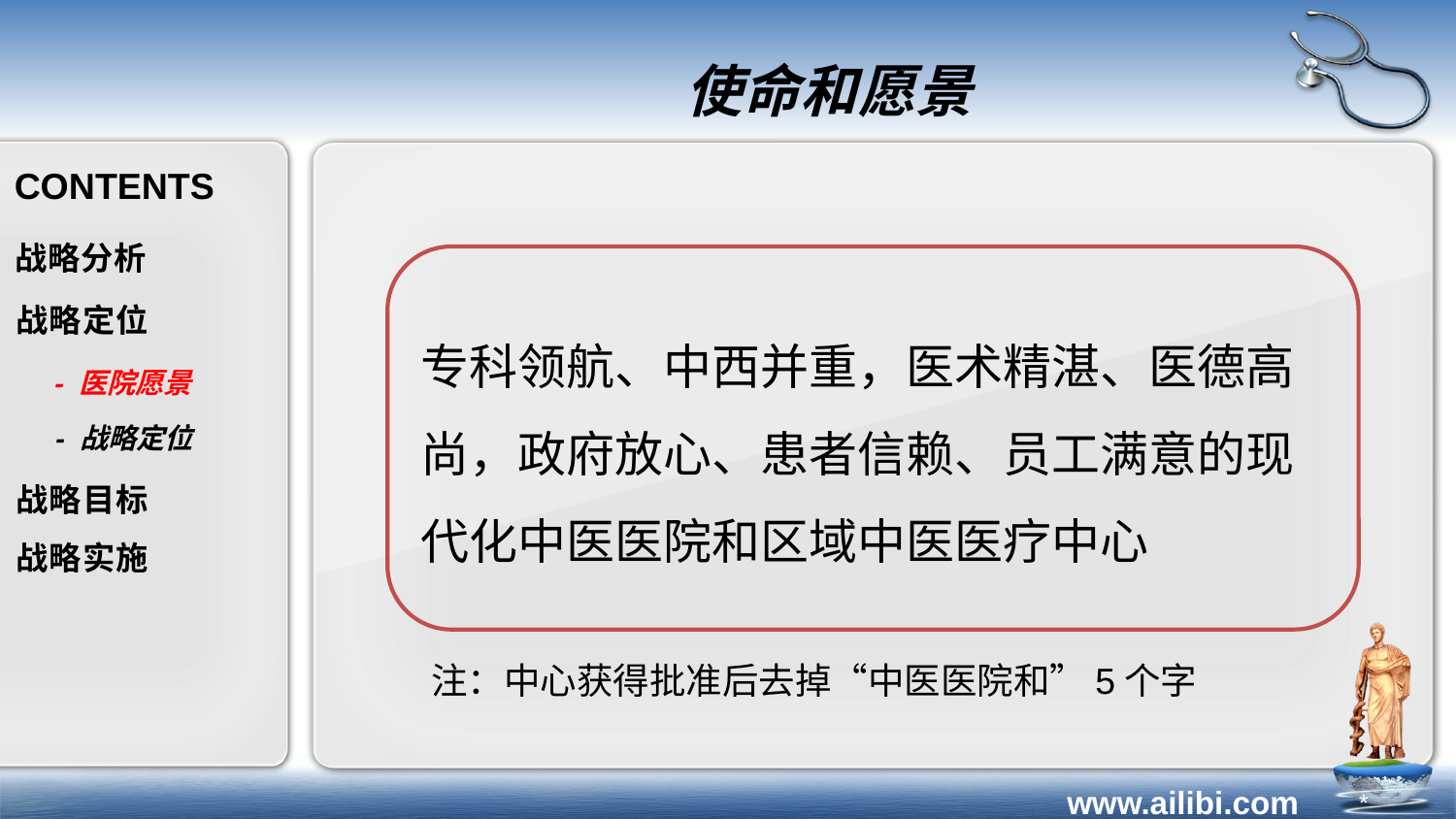

# 使命和愿景
CONTENTS
战略分析
战略定位
- 医院愿景
- 战略定位
战略目标
战略实施
专科领航、中西并重，医术精湛、医德高尚，政府放心、患者信赖、员工满意的现代化中医医院和区域中医医疗中心
注：中心获得批准后去掉“中医医院和”5个字

*